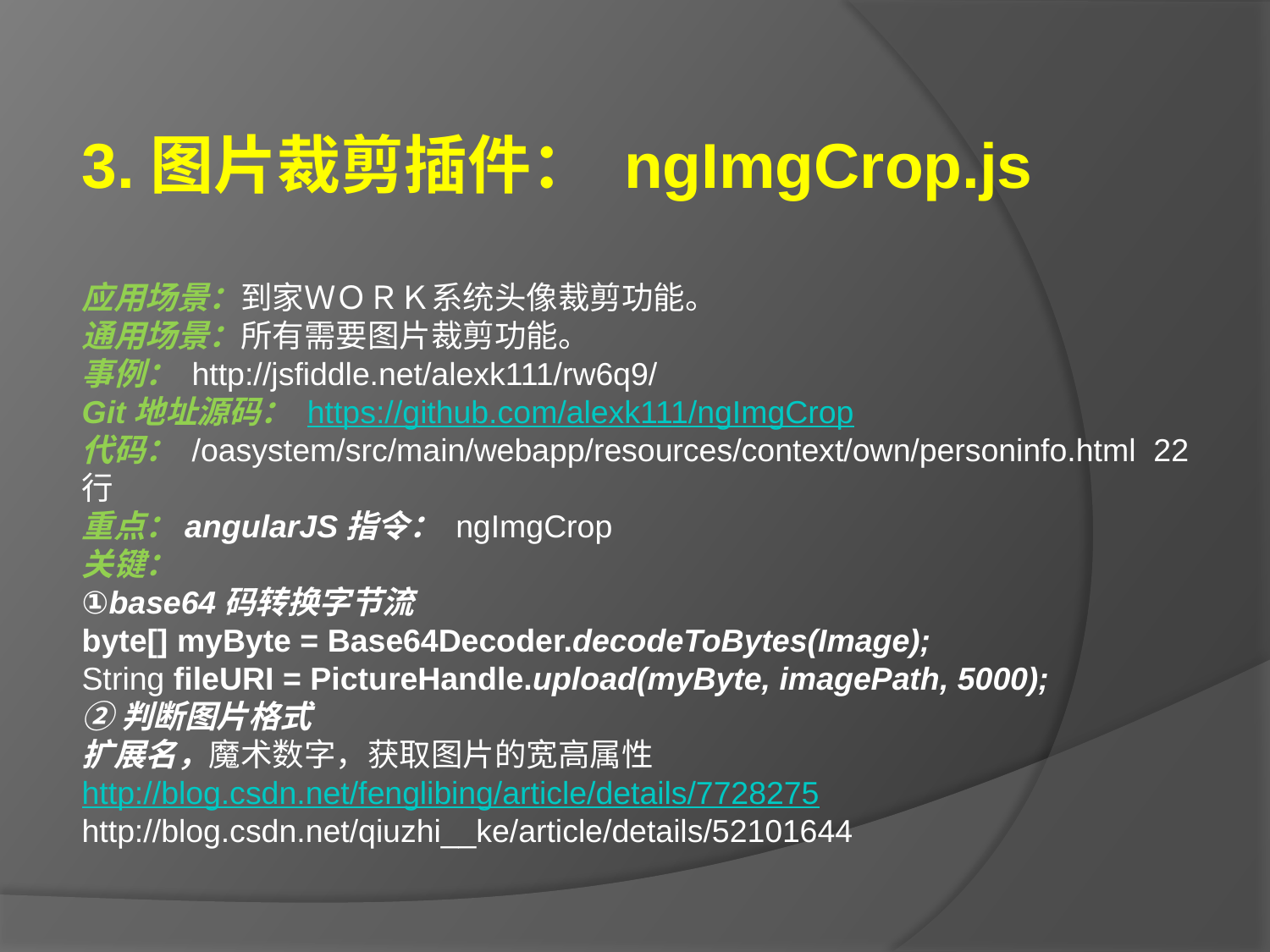

3.图片裁剪插件： ngImgCrop.js

应用场景：到家ＷＯＲＫ系统头像裁剪功能。
通用场景：所有需要图片裁剪功能。
事例： http://jsfiddle.net/alexk111/rw6q9/
Git地址源码： https://github.com/alexk111/ngImgCrop
代码： /oasystem/src/main/webapp/resources/context/own/personinfo.html  22行
重点：angularJS指令： ngImgCrop
关键：
①base64码转换字节流
byte[] myByte = Base64Decoder.decodeToBytes(Image);
String fileURI = PictureHandle.upload(myByte, imagePath, 5000);
②判断图片格式
扩展名，魔术数字，获取图片的宽高属性
http://blog.csdn.net/fenglibing/article/details/7728275
http://blog.csdn.net/qiuzhi__ke/article/details/52101644